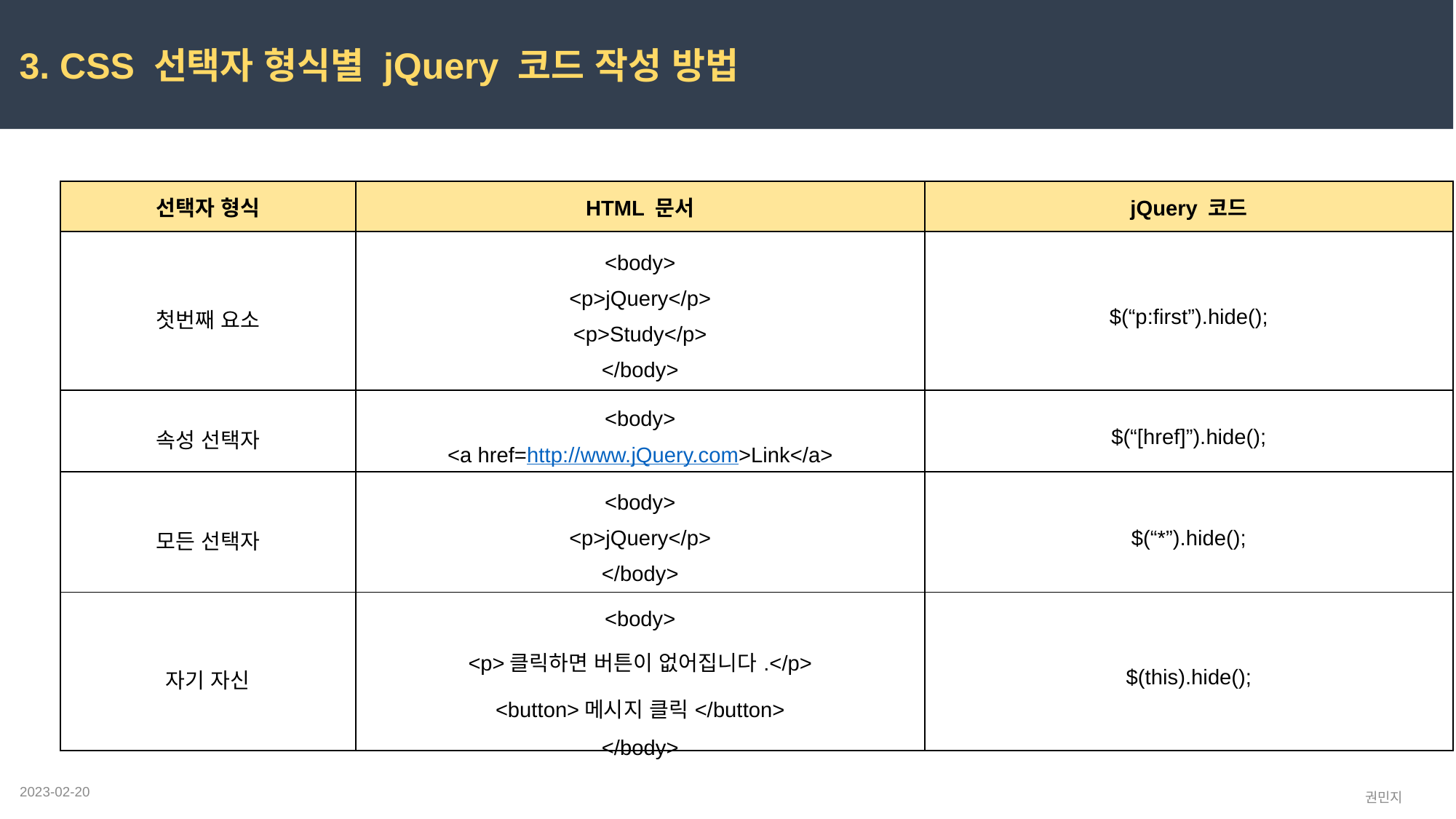

3. CSS 선택자 형식별 jQuery 코드 작성 방법
| 선택자 형식 | HTML 문서 | jQuery 코드 |
| --- | --- | --- |
| 첫번째 요소 | <body> <p>jQuery</p> <p>Study</p> </body> | $(“p:first”).hide(); |
| 속성 선택자 | <body> <a href=http://www.jQuery.com>Link</a> | $(“[href]”).hide(); |
| 모든 선택자 | <body> <p>jQuery</p> </body> | $(“\*”).hide(); |
| 자기 자신 | <body> <p>클릭하면 버튼이 없어집니다.</p> <button>메시지 클릭</button> </body> | $(this).hide(); |

2023-02-20
권민지